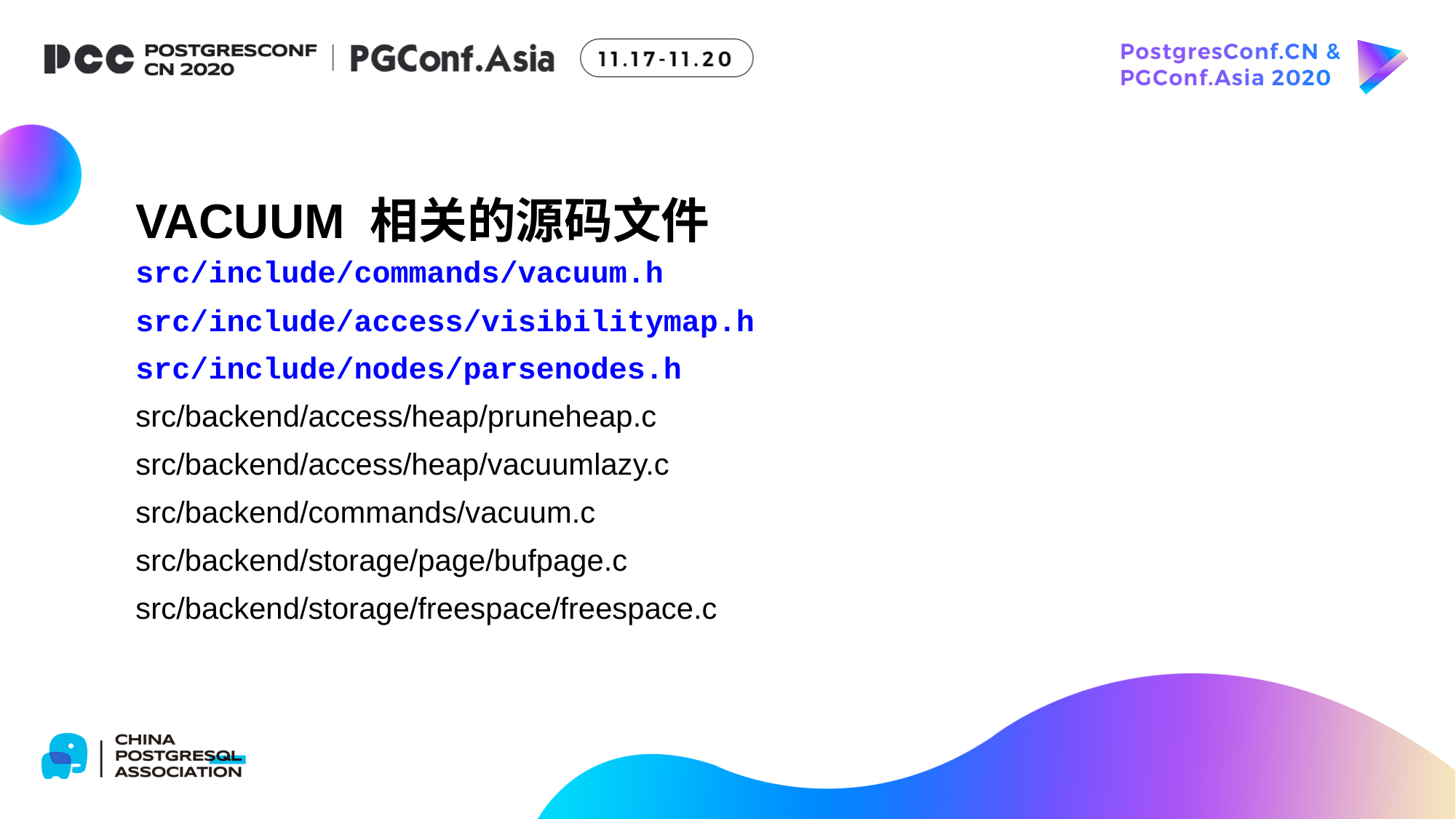

VACUUM 相关的源码文件
src/include/commands/vacuum.h
src/include/access/visibilitymap.h
src/include/nodes/parsenodes.h
src/backend/access/heap/pruneheap.c
src/backend/access/heap/vacuumlazy.c
src/backend/commands/vacuum.c
src/backend/storage/page/bufpage.c
src/backend/storage/freespace/freespace.c